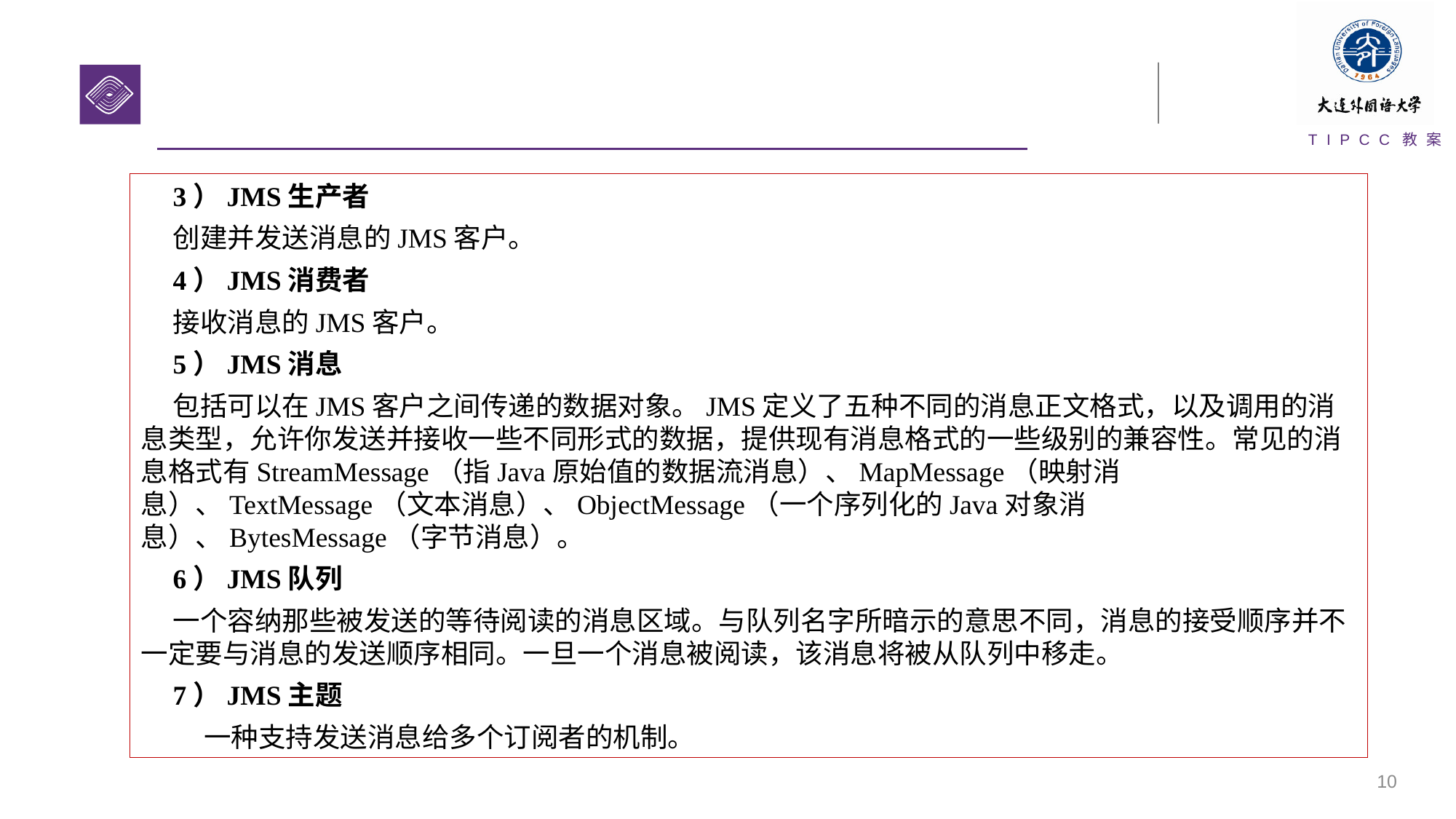

3）JMS生产者
创建并发送消息的JMS客户。
4）JMS消费者
接收消息的JMS客户。
5）JMS消息
包括可以在JMS客户之间传递的数据对象。JMS定义了五种不同的消息正文格式，以及调用的消息类型，允许你发送并接收一些不同形式的数据，提供现有消息格式的一些级别的兼容性。常见的消息格式有StreamMessage（指Java原始值的数据流消息）、MapMessage（映射消息）、TextMessage（文本消息）、ObjectMessage（一个序列化的Java对象消息）、BytesMessage（字节消息）。
6）JMS队列
一个容纳那些被发送的等待阅读的消息区域。与队列名字所暗示的意思不同，消息的接受顺序并不一定要与消息的发送顺序相同。一旦一个消息被阅读，该消息将被从队列中移走。
7）JMS主题
    一种支持发送消息给多个订阅者的机制。
10